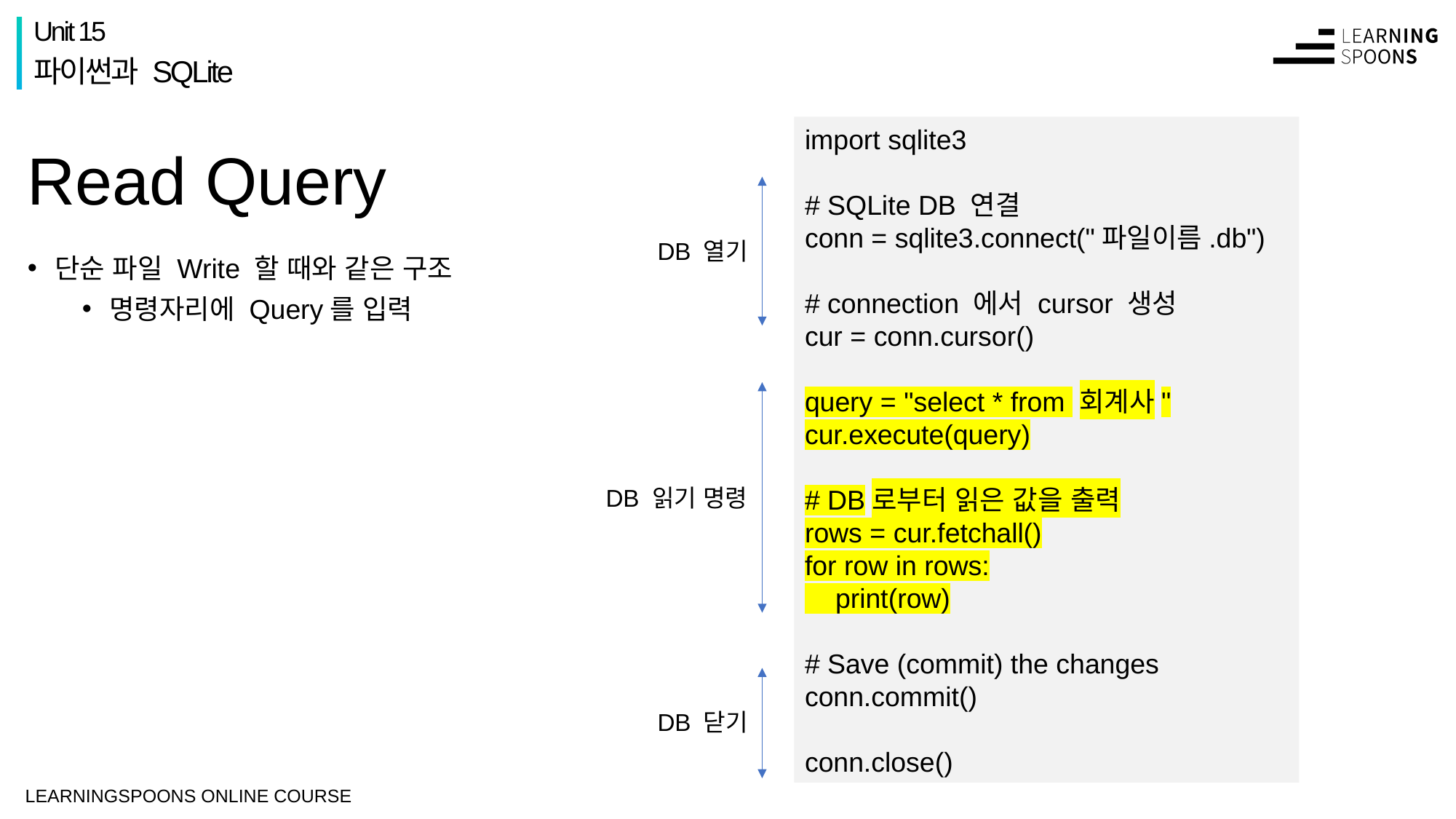

Unit 15
파이썬과 SQLite
import sqlite3

# SQLite DB 연결
conn = sqlite3.connect("파일이름.db")

# connection 에서 cursor 생성
cur = conn.cursor()

query = "select * from 회계사"
cur.execute(query)

# DB로부터 읽은 값을 출력
rows = cur.fetchall()
for row in rows:
    print(row)

# Save (commit) the changes
conn.commit()

conn.close()
# Read Query
DB 열기
단순 파일 Write 할 때와 같은 구조
명령자리에 Query를 입력

DB 읽기 명령
DB 닫기